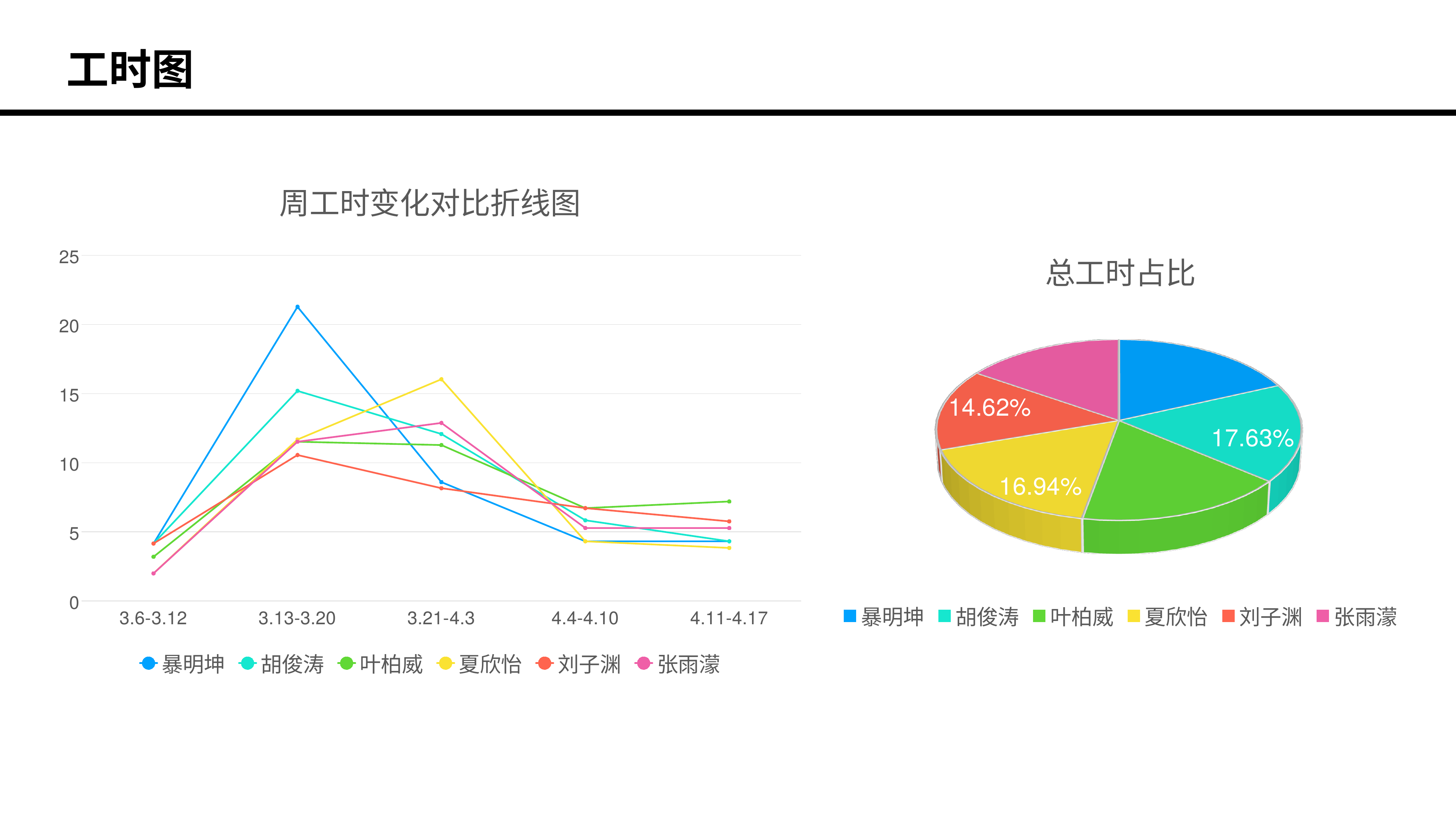

工时图

### Chart: 周工时变化对比折线图

| Category | 暴明坤 | 胡俊涛 | 叶柏威 | 夏欣怡 | 刘子渊 | 张雨濛 |
|---|---|---|---|---|---|---|
| 3.6-3.12 | 4.16 | 4.16 | 3.2 | 2.0 | 4.16 | 2.0 |
| 3.13-3.20 | 21.28 | 15.2 | 11.520000000000001 | 11.68 | 10.56 | 11.520000000000001 |
| 3.21-4.3 | 8.6 | 12.08 | 11.279999999999998 | 16.04 | 8.16 | 12.88 |
| 4.4-4.10 | 4.32 | 5.84 | 6.72 | 4.32 | 6.72 | 5.279999999999999 |
| 4.11-4.17 | 4.32 | 4.32 | 7.199999999999999 | 3.84 | 5.76 | 5.279999999999999 |

[unsupported chart]